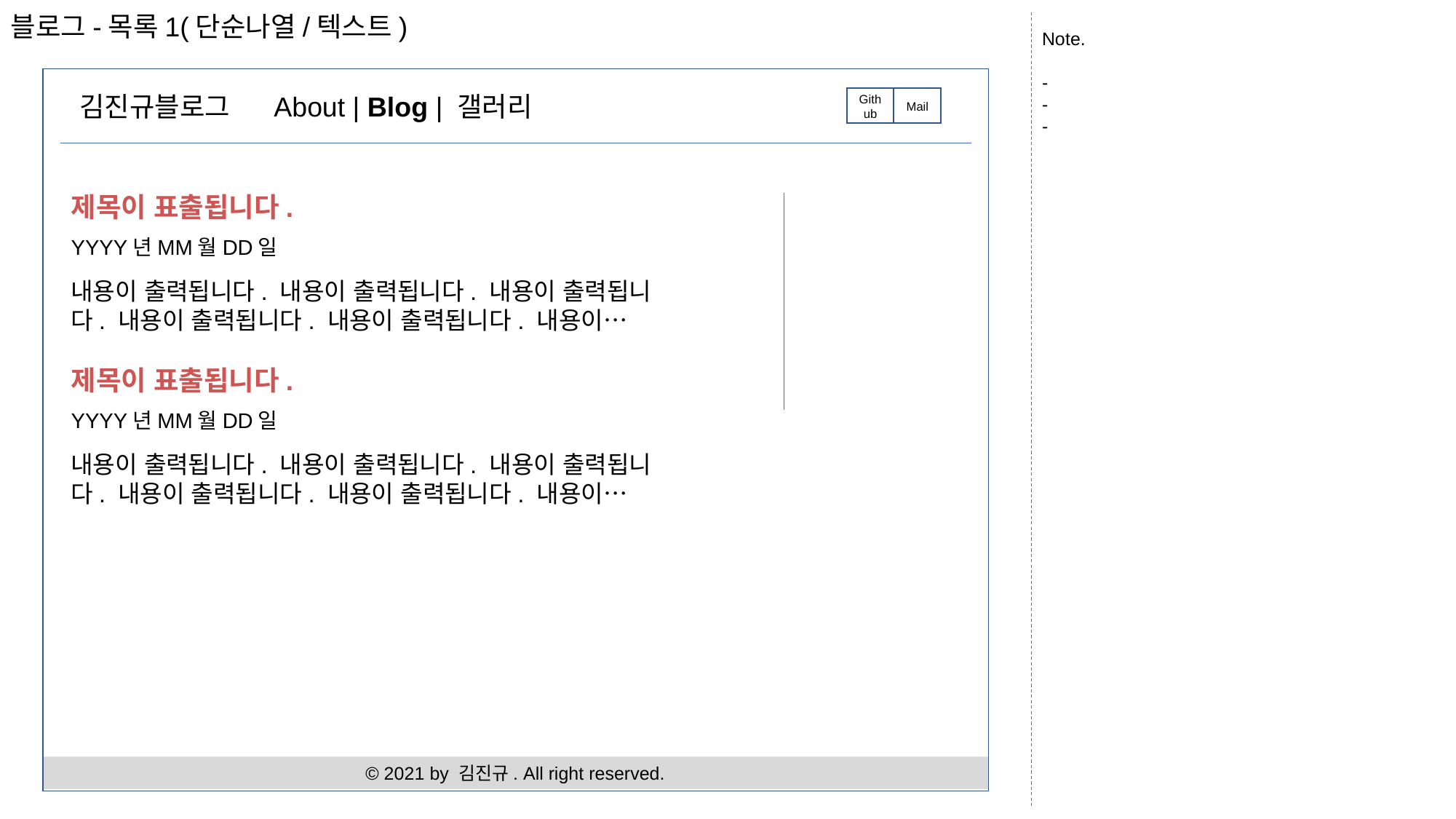

Note.

-
-
-

블로그-목록1(단순나열/텍스트)

김진규블로그
About | Blog | 갤러리
Github
Mail
제목이 표출됩니다.
YYYY년MM월DD일
내용이 출력됩니다. 내용이 출력됩니다. 내용이 출력됩니다. 내용이 출력됩니다. 내용이 출력됩니다. 내용이…
제목이 표출됩니다.
YYYY년MM월DD일
내용이 출력됩니다. 내용이 출력됩니다. 내용이 출력됩니다. 내용이 출력됩니다. 내용이 출력됩니다. 내용이…
© 2021 by 김진규. All right reserved.